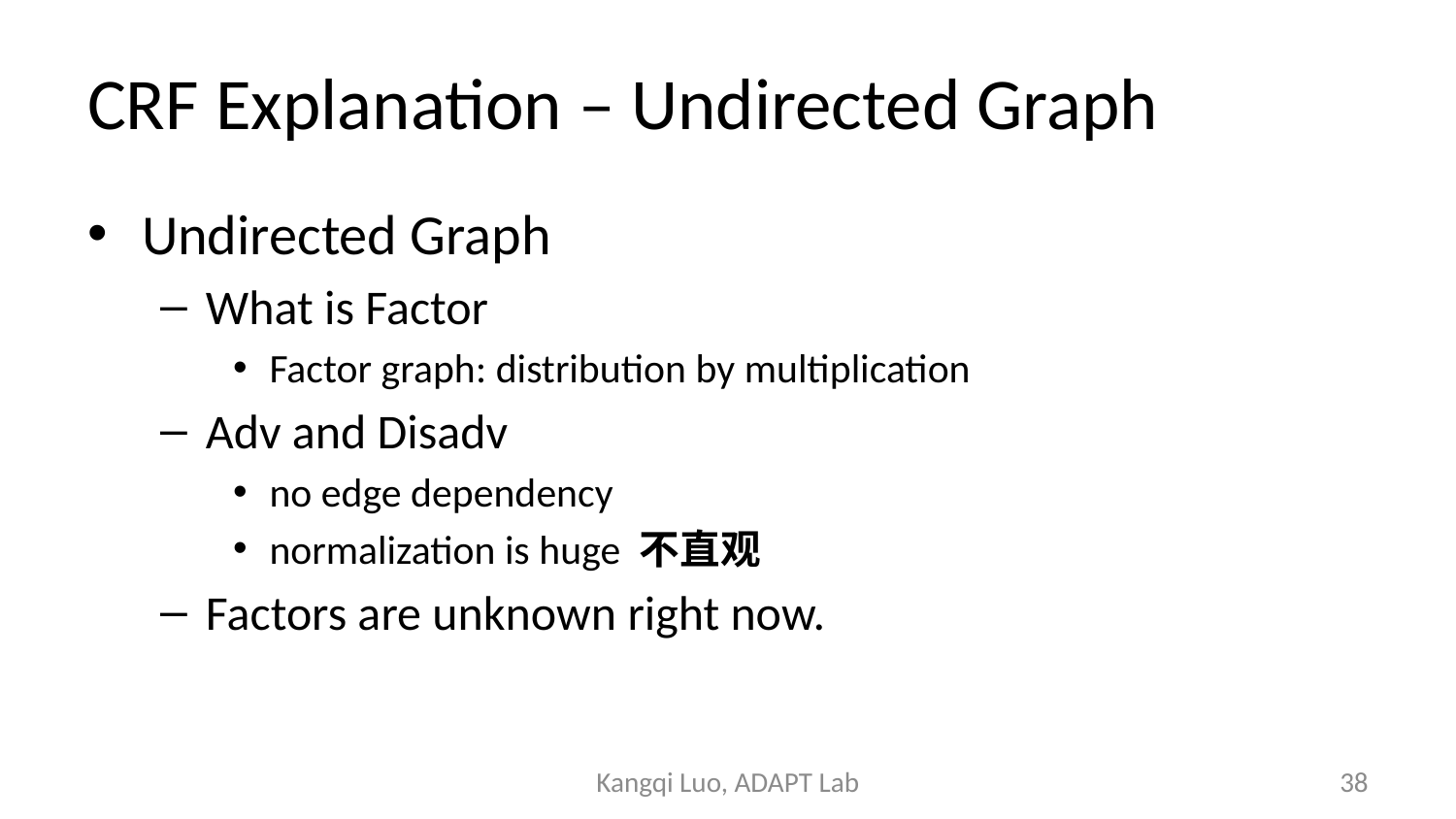

# CRF Explanation – Undirected Graph
Undirected Graph
What is Factor
Factor graph: distribution by multiplication
Adv and Disadv
no edge dependency
normalization is huge 不直观
Factors are unknown right now.

Kangqi Luo, ADAPT Lab
38